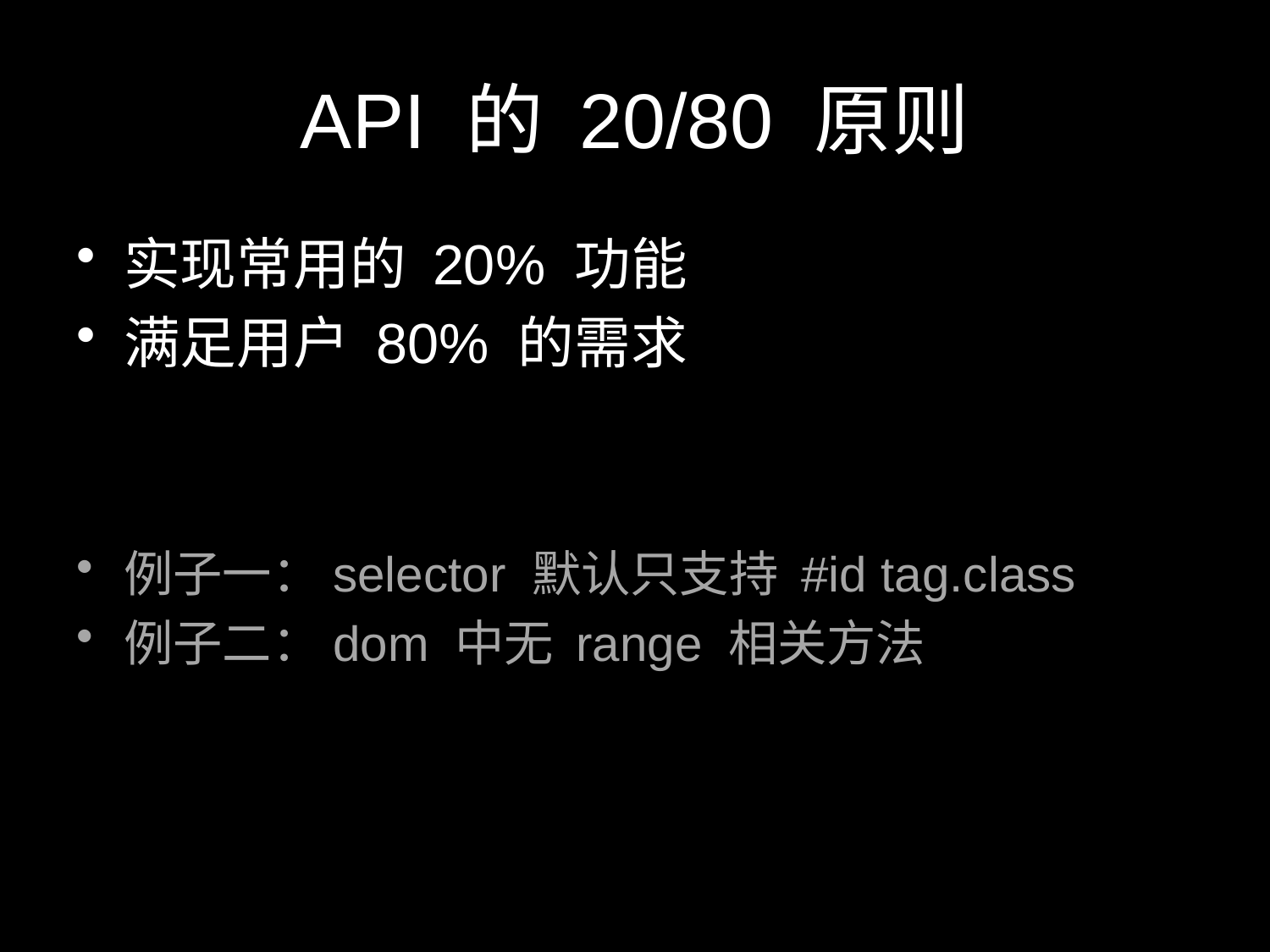

# API 的 20/80 原则
实现常用的 20% 功能
满足用户 80% 的需求

例子一：selector 默认只支持 #id tag.class
例子二：dom 中无 range 相关方法